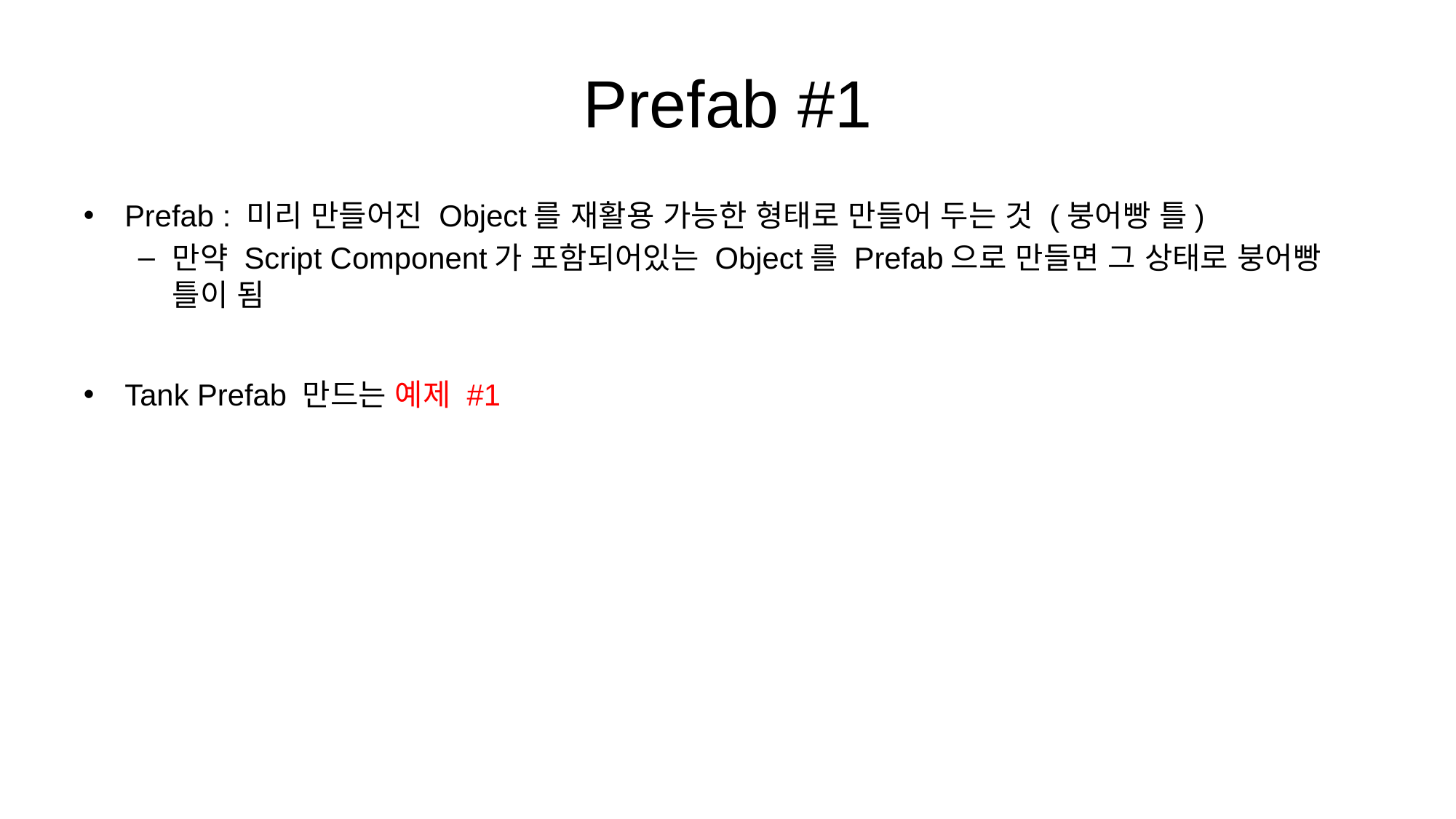

# Prefab #1
Prefab : 미리 만들어진 Object를 재활용 가능한 형태로 만들어 두는 것 (붕어빵 틀)
만약 Script Component가 포함되어있는 Object를 Prefab으로 만들면 그 상태로 붕어빵 틀이 됨

Tank Prefab 만드는 예제 #1